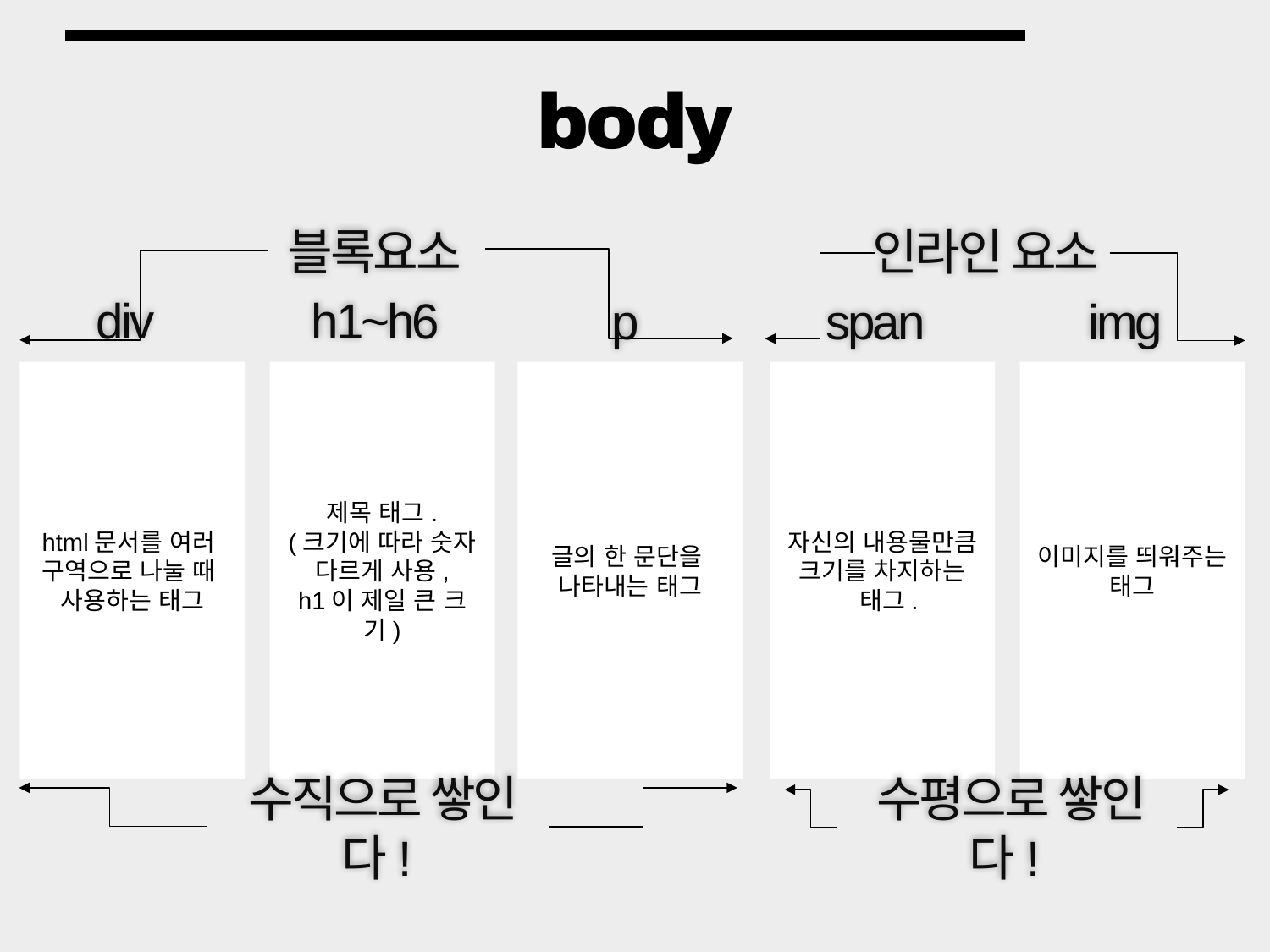

# body
인라인 요소
블록요소
div
h1~h6
p
span
img
html문서를 여러
구역으로 나눌 때
사용하는 태그
제목 태그.
(크기에 따라 숫자 다르게 사용,
h1이 제일 큰 크기)
글의 한 문단을
나타내는 태그
자신의 내용물만큼 크기를 차지하는
 태그.
이미지를 띄워주는 태그
수직으로 쌓인다!
수평으로 쌓인다!